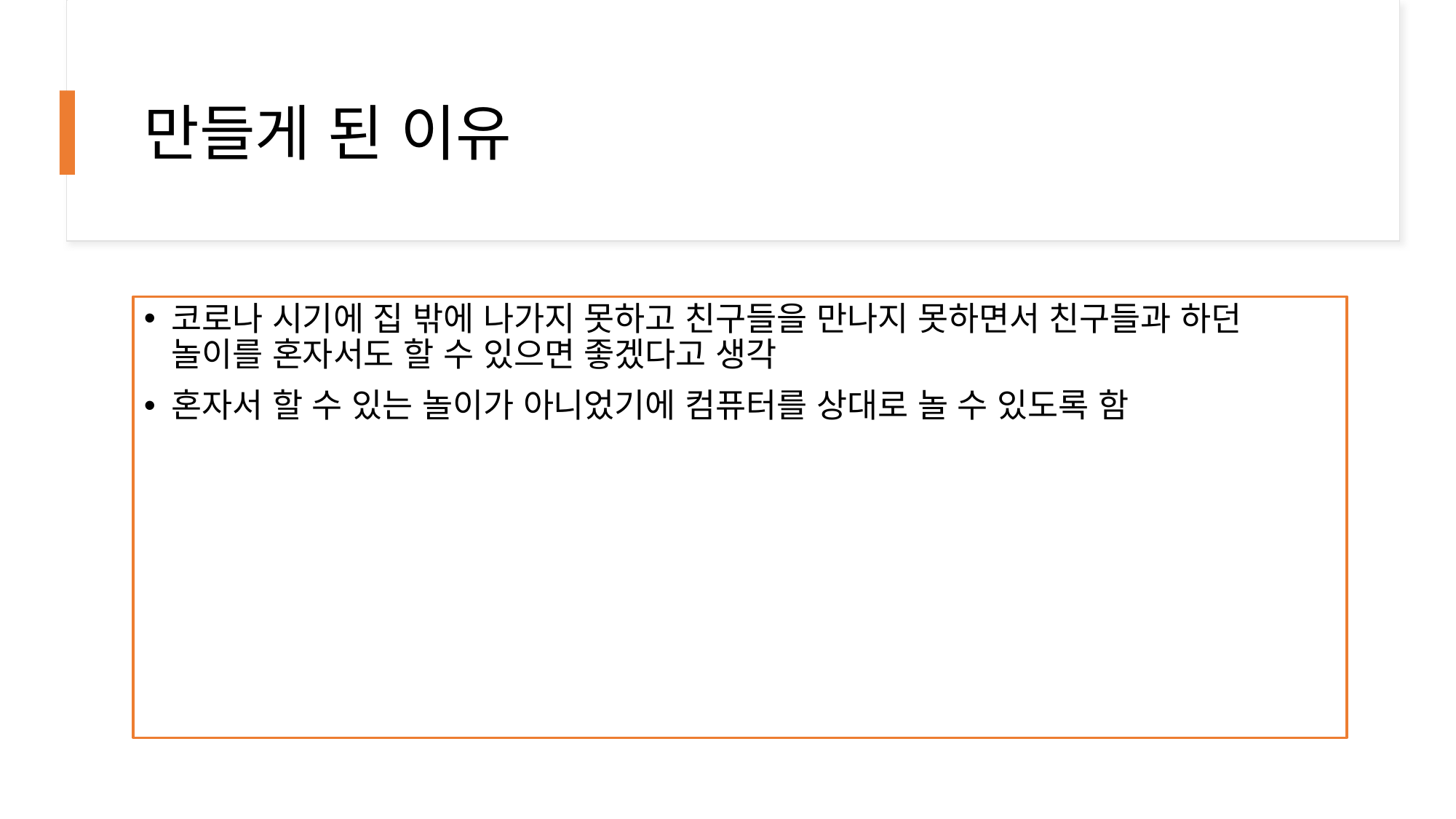

# 만들게 된 이유

코로나 시기에 집 밖에 나가지 못하고 친구들을 만나지 못하면서 친구들과 하던 놀이를 혼자서도 할 수 있으면 좋겠다고 생각
혼자서 할 수 있는 놀이가 아니었기에 컴퓨터를 상대로 놀 수 있도록 함